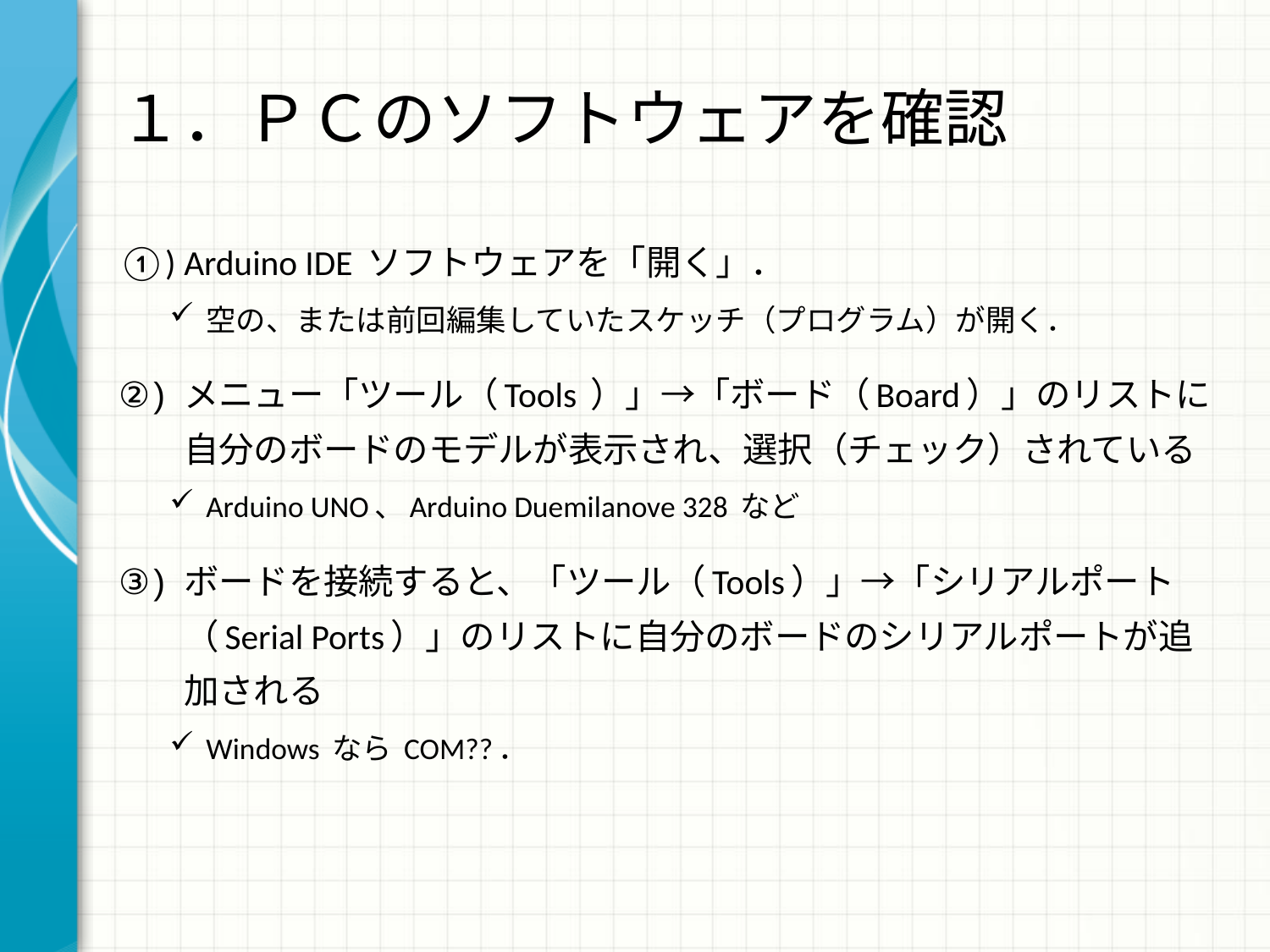

# １．ＰＣのソフトウェアを確認
Arduino IDE ソフトウェアを「開く」．
空の、または前回編集していたスケッチ（プログラム）が開く．
メニュー「ツール（Tools ）」→「ボード（Board）」のリストに自分のボードのモデルが表示され、選択（チェック）されている
Arduino UNO、Arduino Duemilanove 328 など
ボードを接続すると、「ツール（Tools）」→「シリアルポート（Serial Ports）」のリストに自分のボードのシリアルポートが追加される
Windows なら COM??．